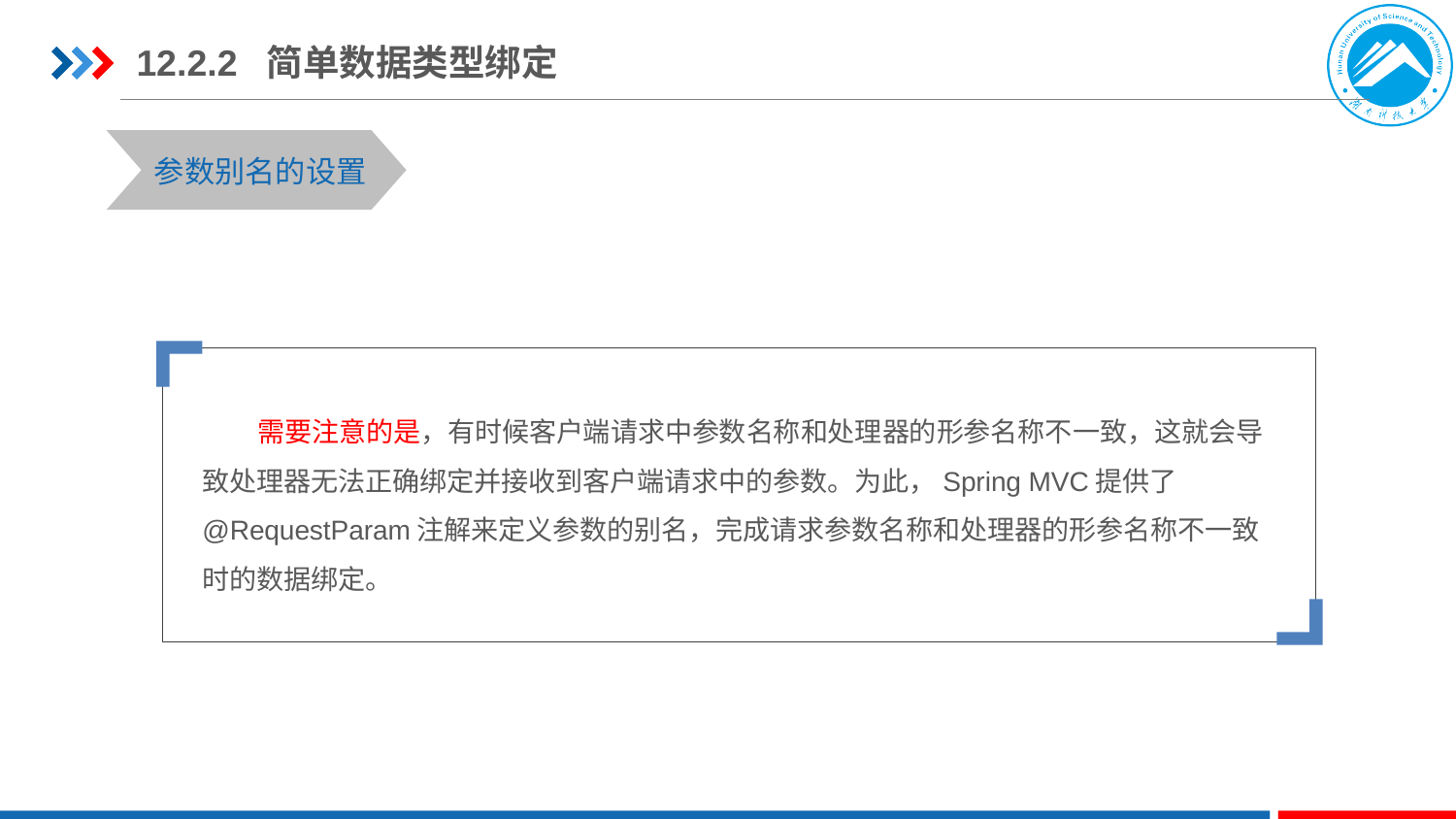

12.2.2  简单数据类型绑定

参数别名的设置

        需要注意的是，有时候客户端请求中参数名称和处理器的形参名称不一致，这就会导致处理器无法正确绑定并接收到客户端请求中的参数。为此，Spring MVC提供了@RequestParam注解来定义参数的别名，完成请求参数名称和处理器的形参名称不一致时的数据绑定。